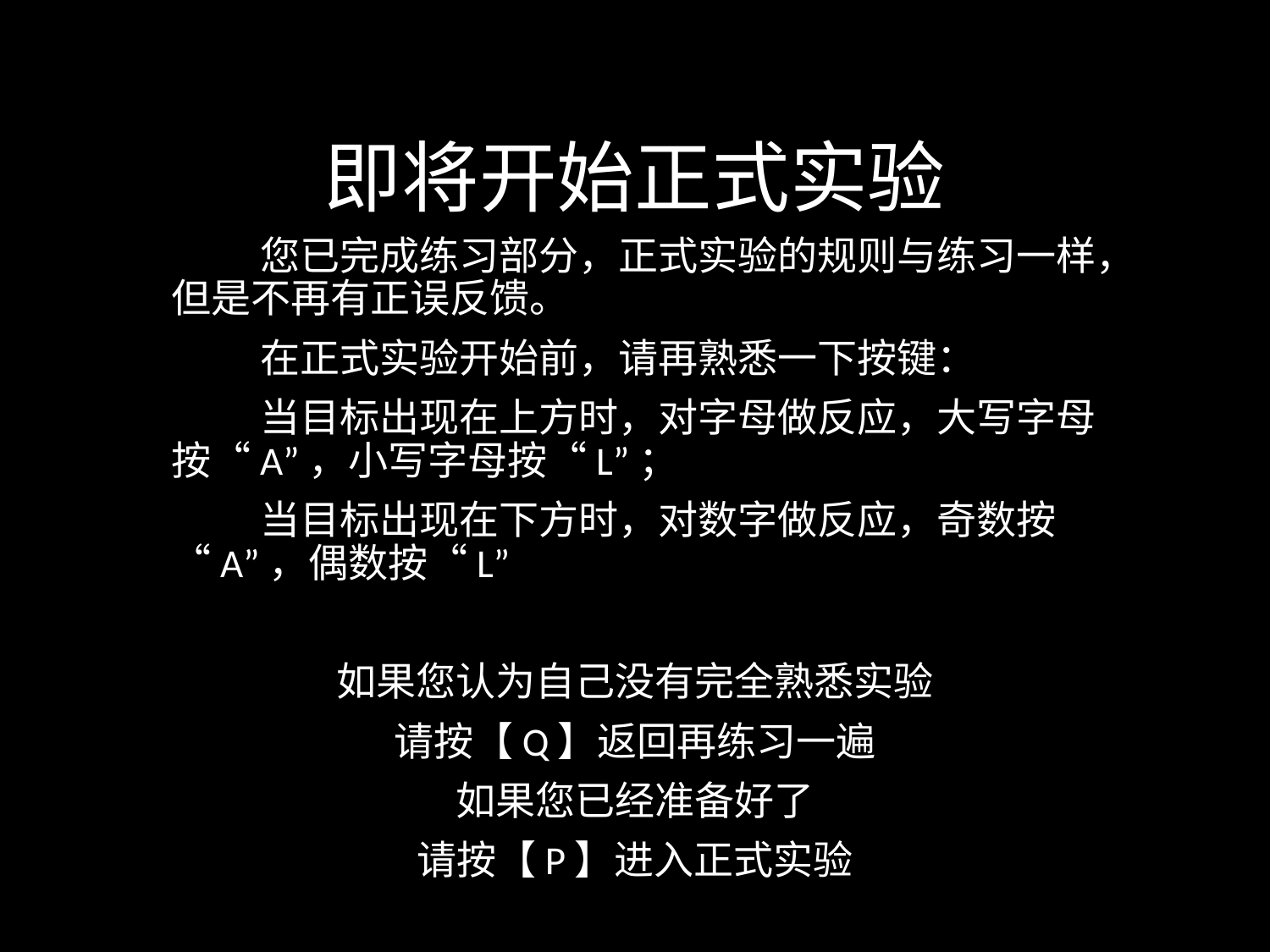

# 即将开始正式实验
         您已完成练习部分，正式实验的规则与练习一样，但是不再有正误反馈。
         在正式实验开始前，请再熟悉一下按键：
         当目标出现在上方时，对字母做反应，大写字母按“A”，小写字母按“L”；
         当目标出现在下方时，对数字做反应，奇数按“A”，偶数按“L”

如果您认为自己没有完全熟悉实验
请按【Q】返回再练习一遍
如果您已经准备好了
请按【P】进入正式实验